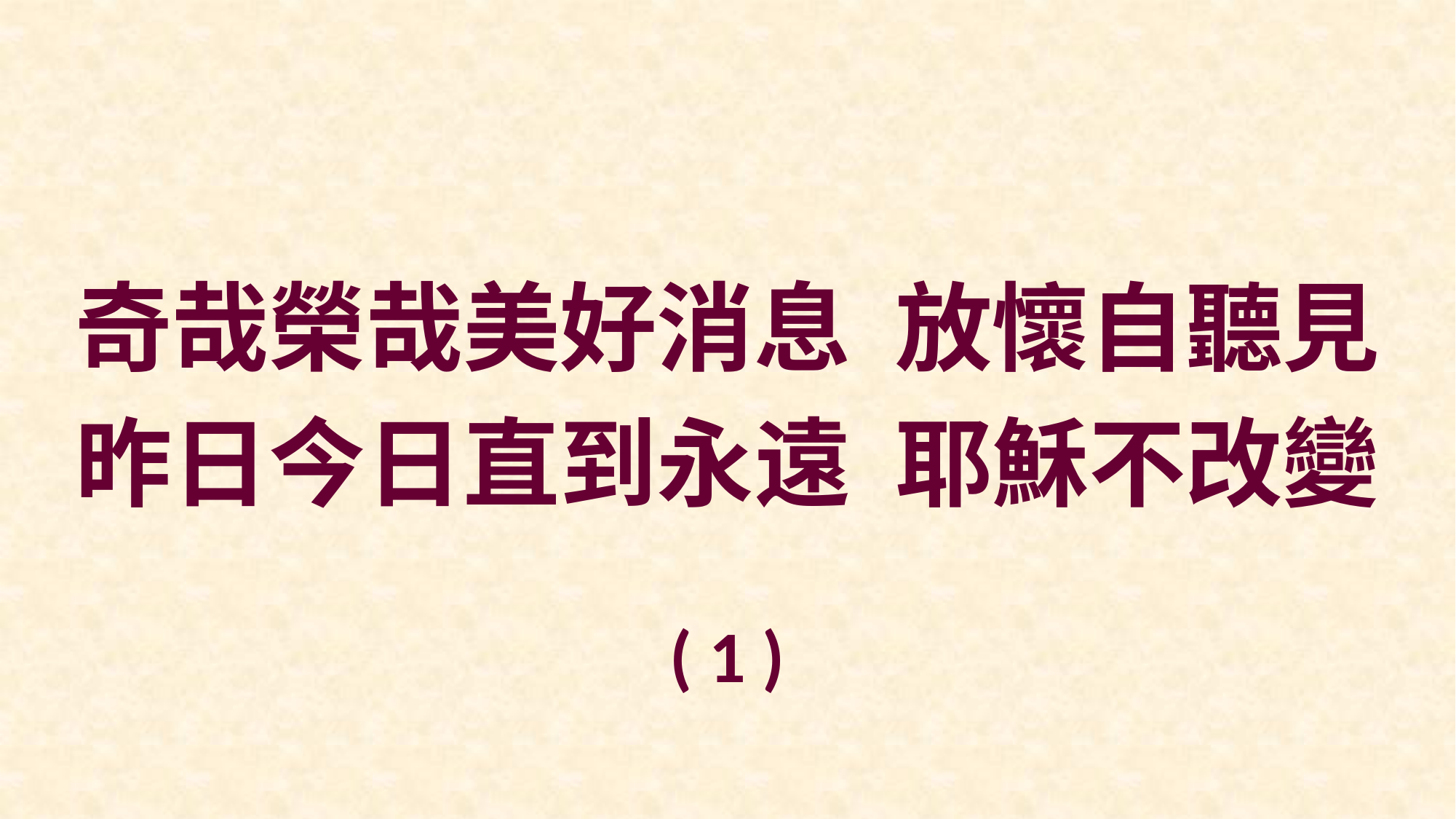

奇哉榮哉美好消息  放懷自聽見
昨日今日直到永遠  耶穌不改變
( 1 )